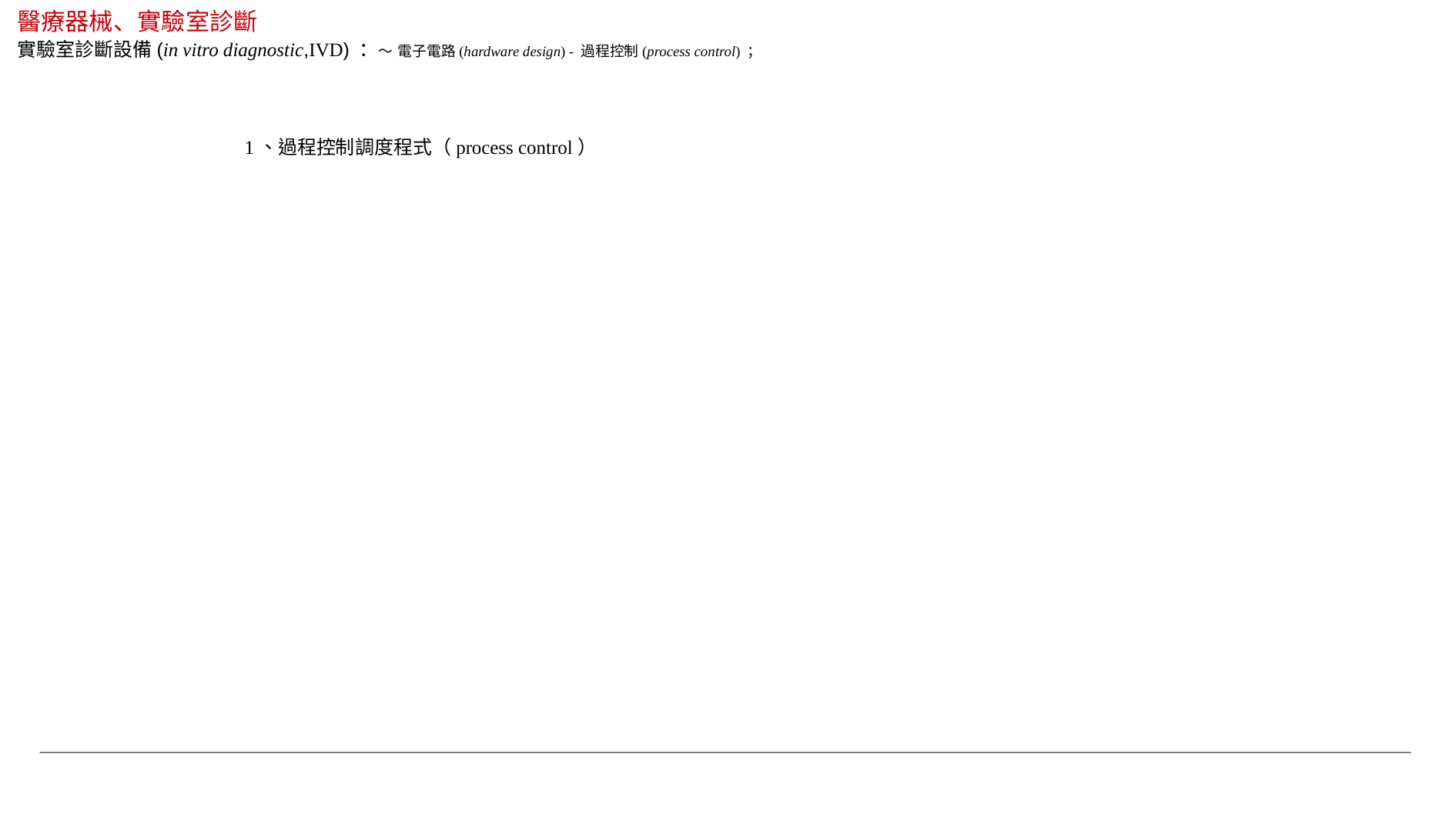

醫療器械、實驗室診斷
實驗室診斷設備(in vitro diagnostic,IVD) ：～ 電子電路(hardware design) - 過程控制(process control) ；
1、過程控制調度程式（process control）